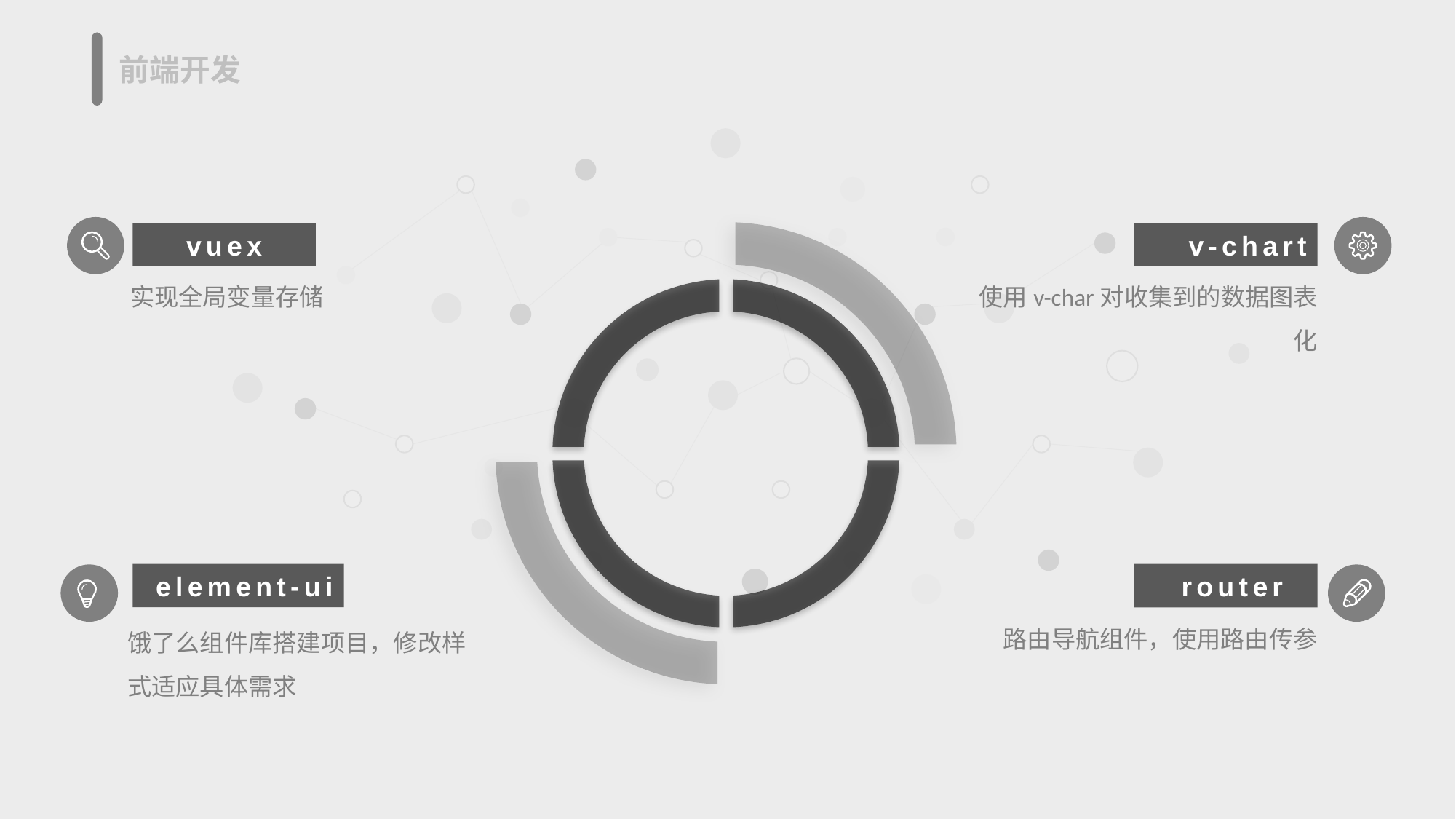

前端开发

vuex
v-chart

实现全局变量存储
使用v-char对收集到的数据图表化

element-ui
 router

路由导航组件，使用路由传参
饿了么组件库搭建项目，修改样式适应具体需求